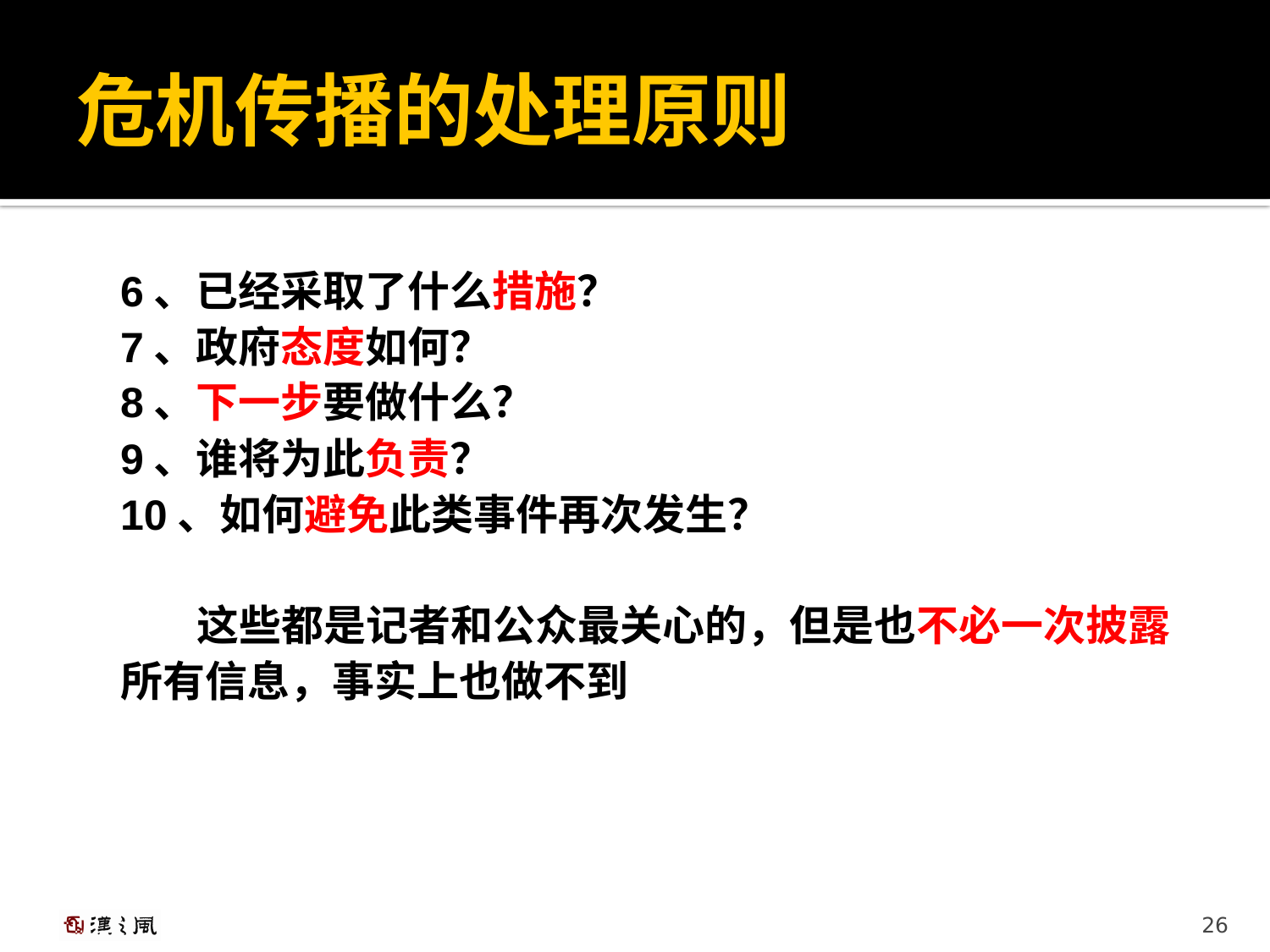

# 危机传播的处理原则
6、已经采取了什么措施？
7、政府态度如何？
8、下一步要做什么？
9、谁将为此负责？
10、如何避免此类事件再次发生？

       这些都是记者和公众最关心的，但是也不必一次披露
所有信息，事实上也做不到

26